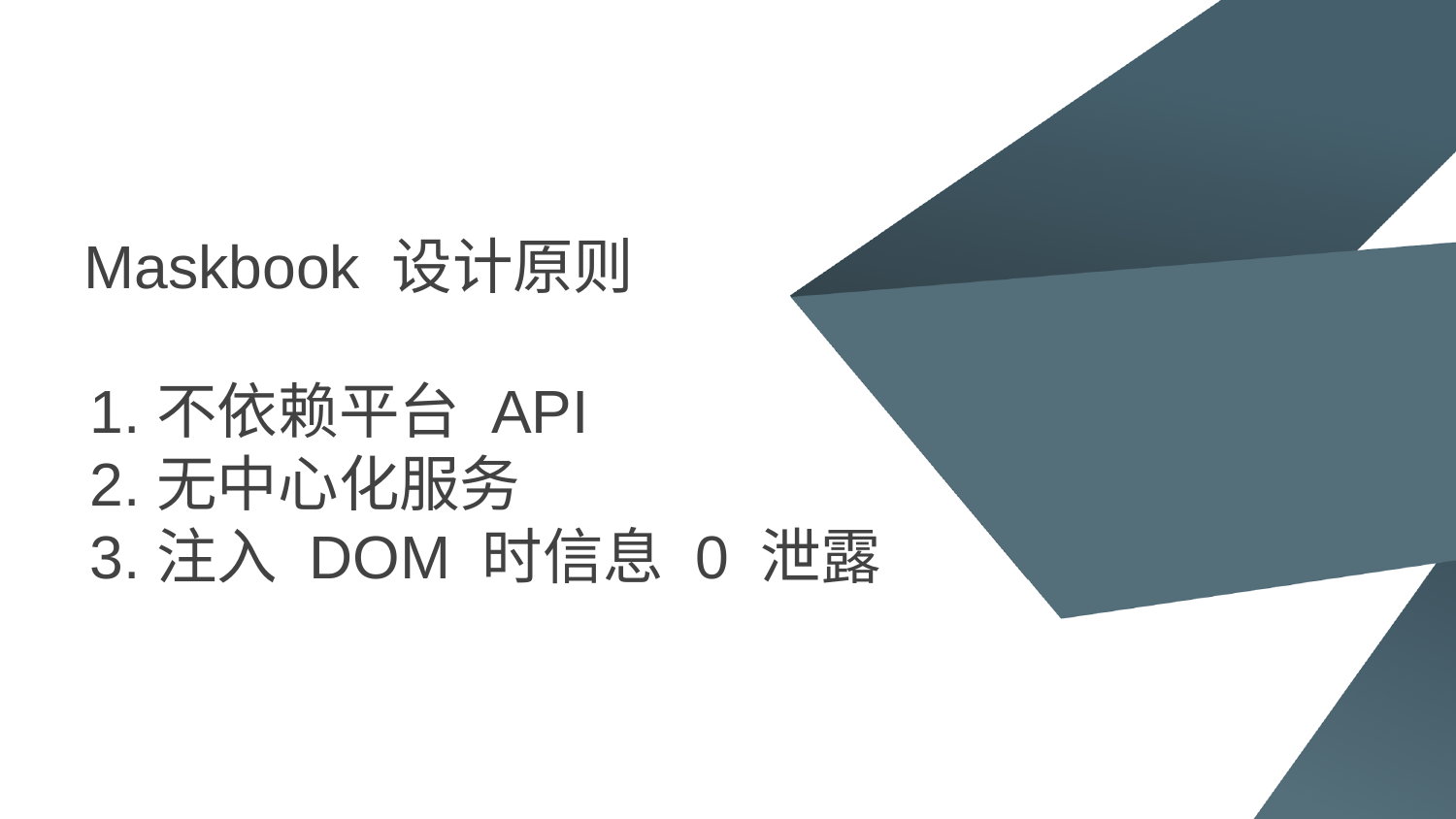

# Maskbook 设计原则

不依赖平台 API
无中心化服务
注入 DOM 时信息 0 泄露